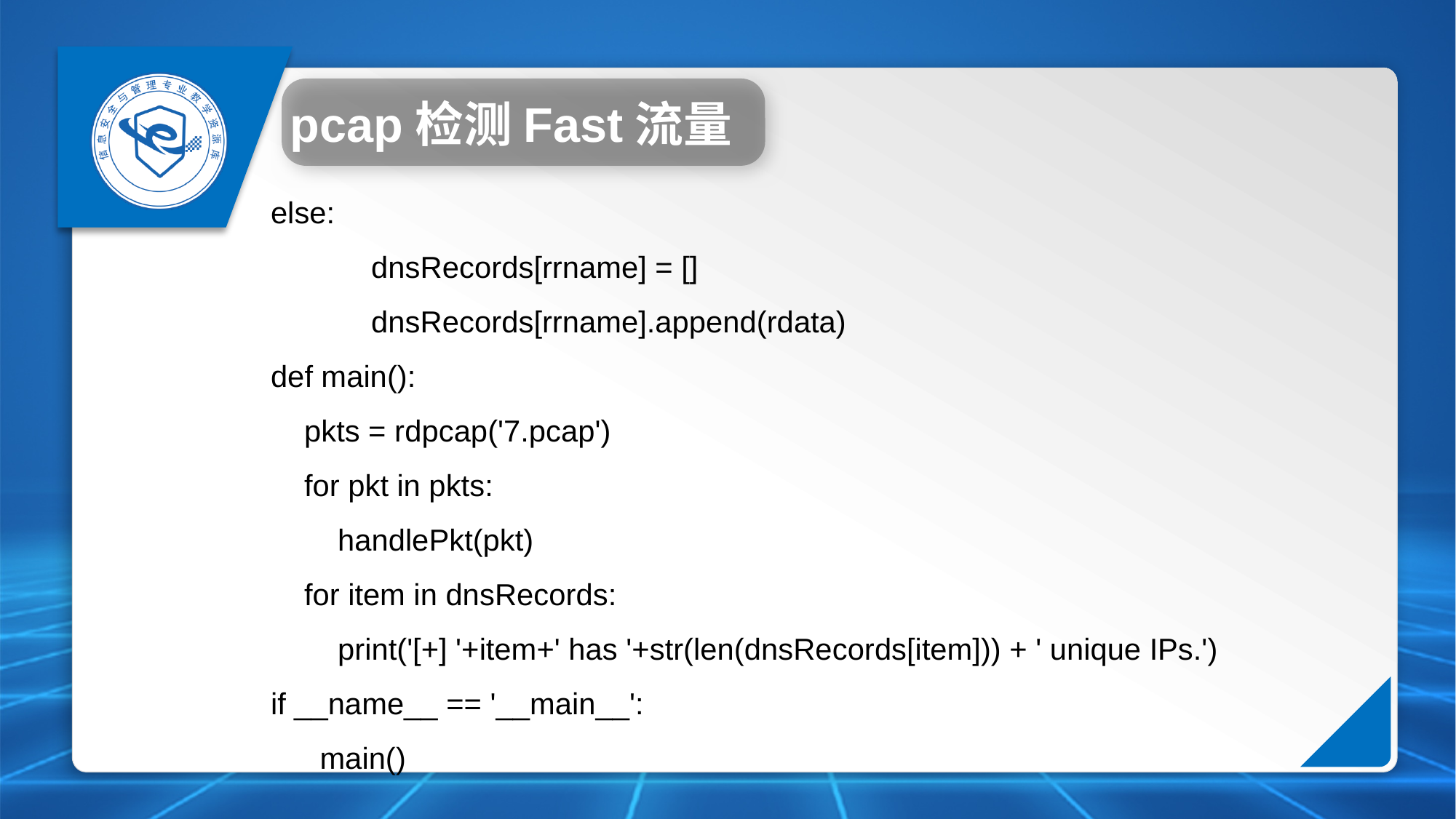

pcap检测Fast流量
else:
            dnsRecords[rrname] = []
            dnsRecords[rrname].append(rdata)
def main():
    pkts = rdpcap('7.pcap')
    for pkt in pkts:
        handlePkt(pkt)
    for item in dnsRecords:
        print('[+] '+item+' has '+str(len(dnsRecords[item])) + ' unique IPs.')
if __name__ == '__main__':
	main()